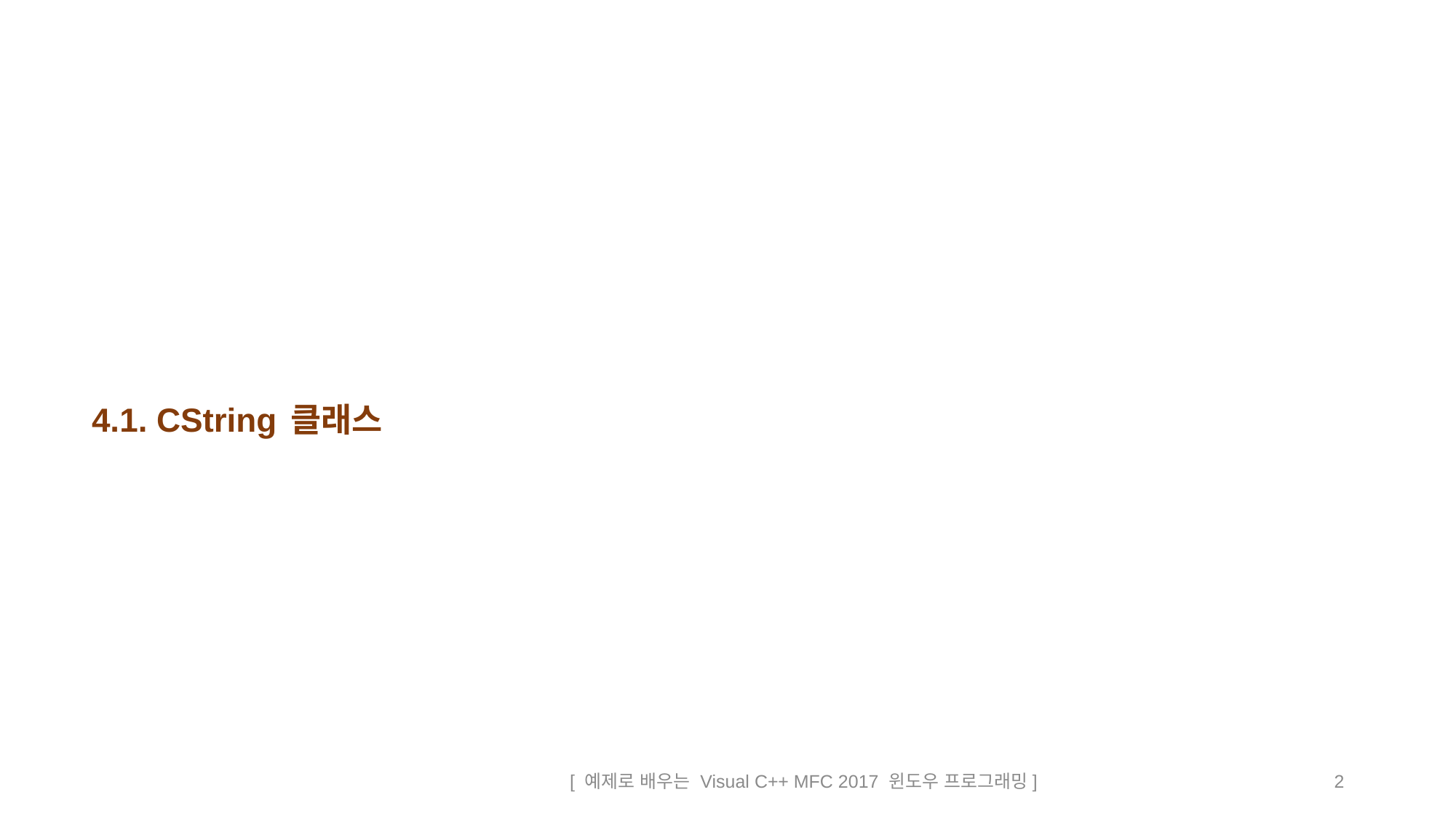

# 4.1. CString 클래스
[ 예제로 배우는 Visual C++ MFC 2017 윈도우 프로그래밍]
2